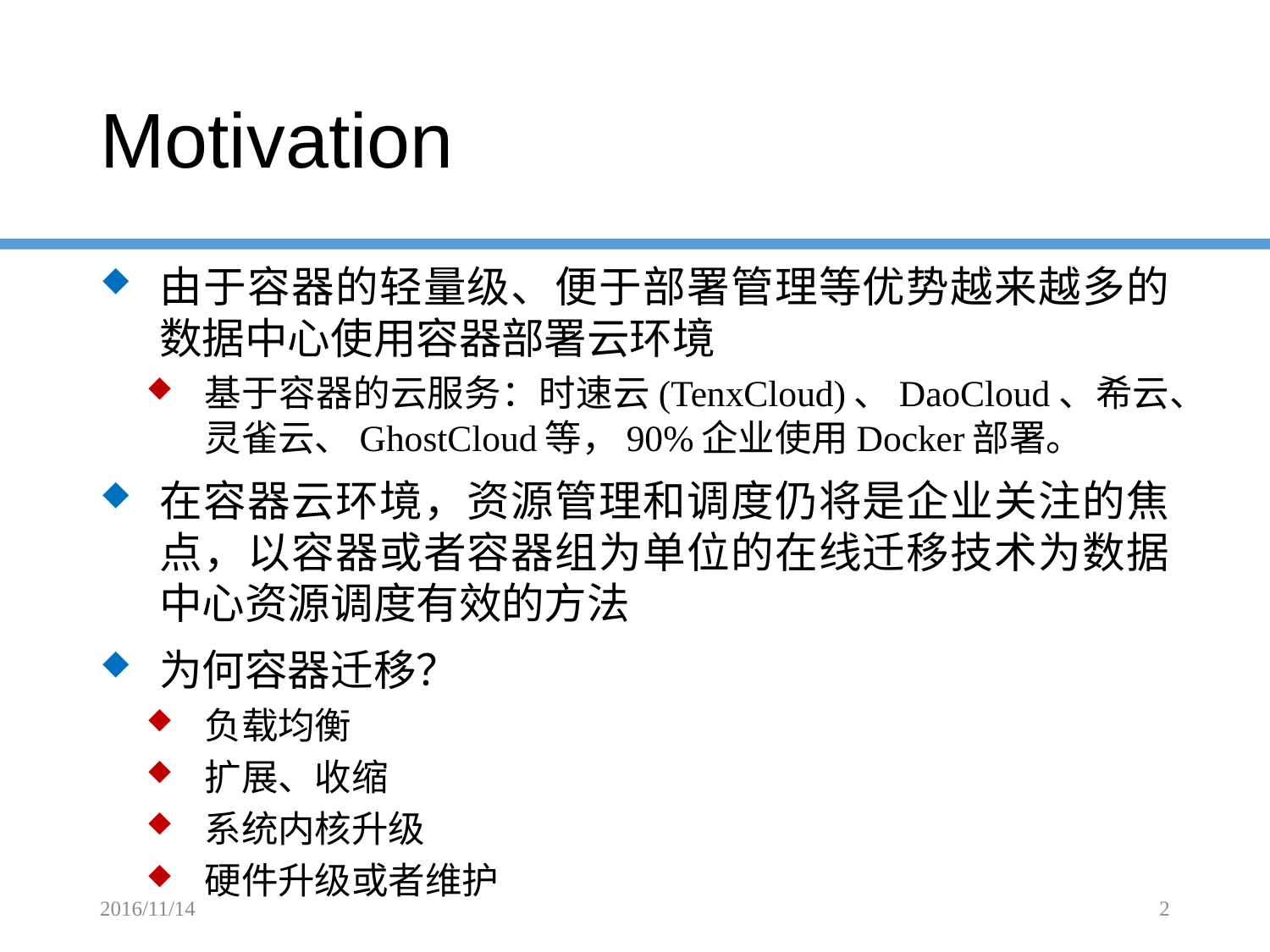

# Motivation
由于容器的轻量级、便于部署管理等优势越来越多的数据中心使用容器部署云环境
基于容器的云服务：时速云(TenxCloud)、DaoCloud、希云、灵雀云、GhostCloud等，90%企业使用Docker部署。
在容器云环境，资源管理和调度仍将是企业关注的焦点，以容器或者容器组为单位的在线迁移技术为数据中心资源调度有效的方法
为何容器迁移？
负载均衡
扩展、收缩
系统内核升级
硬件升级或者维护
2016/11/14
2